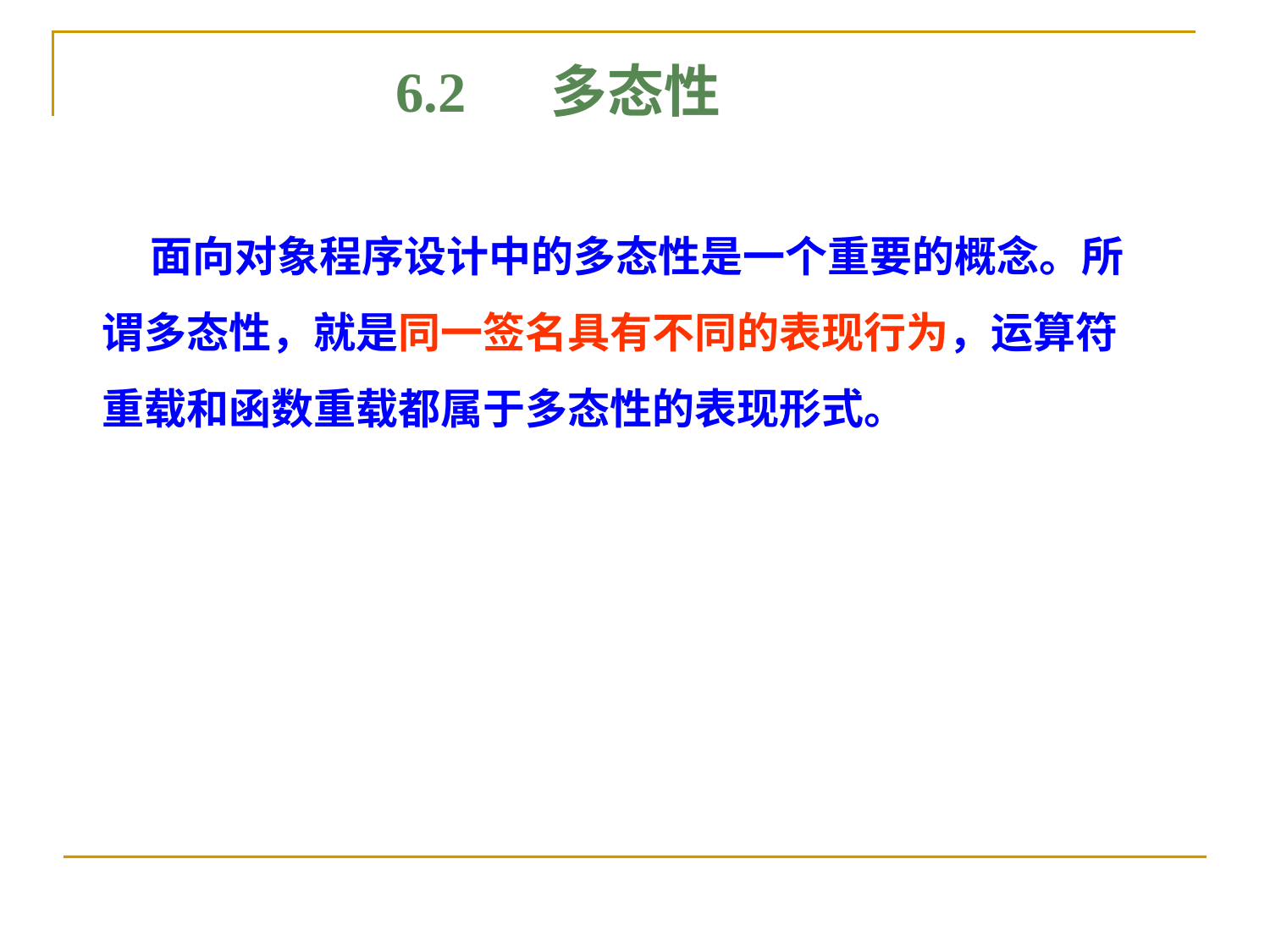

6.2     多态性
    面向对象程序设计中的多态性是一个重要的概念。所谓多态性，就是同一签名具有不同的表现行为，运算符重载和函数重载都属于多态性的表现形式。